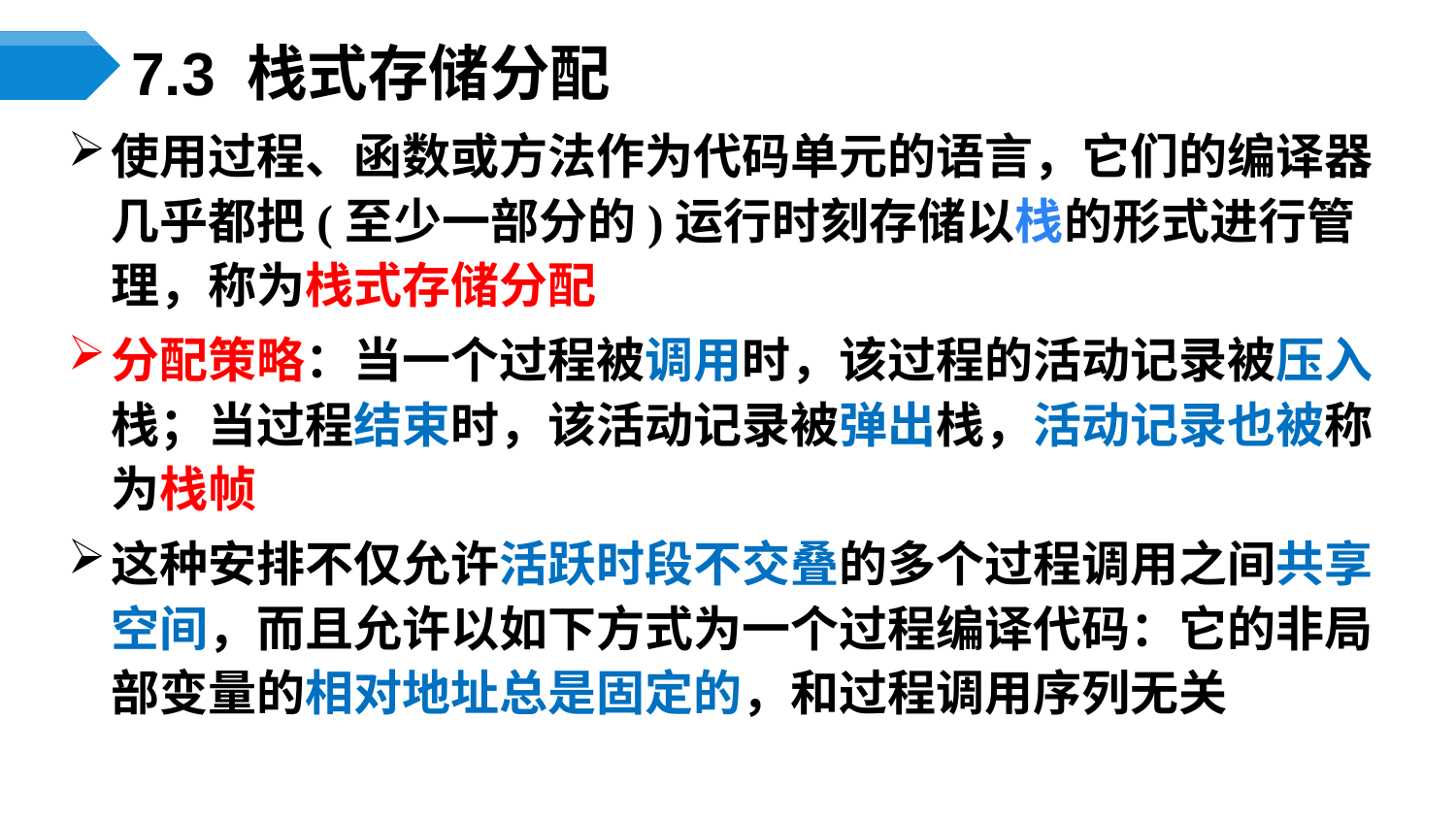

# 7.3 栈式存储分配
使用过程、函数或方法作为代码单元的语言，它们的编译器几乎都把(至少一部分的)运行时刻存储以栈的形式进行管理，称为栈式存储分配
分配策略：当一个过程被调用时，该过程的活动记录被压入栈；当过程结束时，该活动记录被弹出栈，活动记录也被称为栈帧
这种安排不仅允许活跃时段不交叠的多个过程调用之间共享空间，而且允许以如下方式为一个过程编译代码：它的非局部变量的相对地址总是固定的，和过程调用序列无关